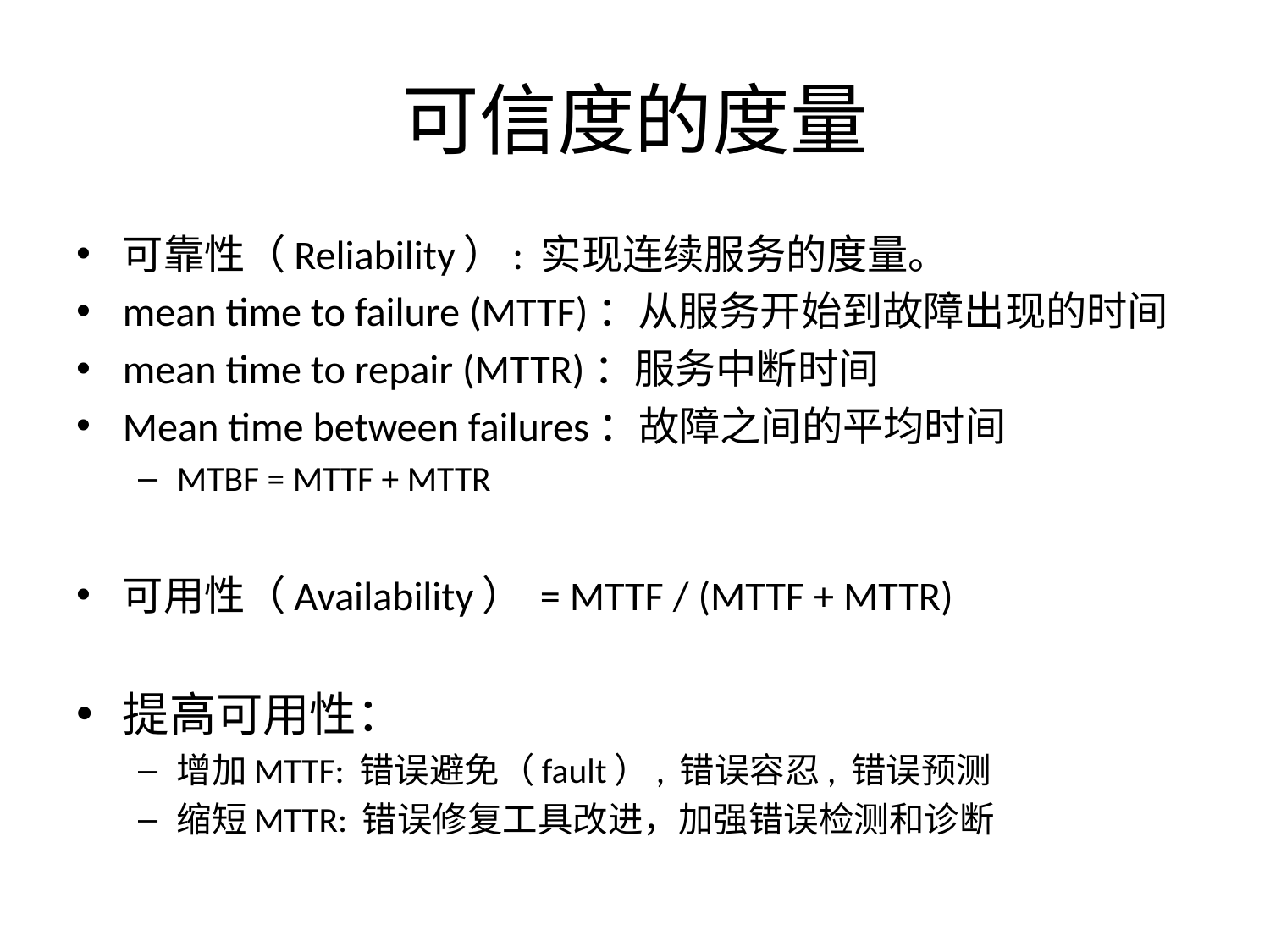

# 可信度的度量
可靠性（Reliability）: 实现连续服务的度量。
mean time to failure (MTTF)：从服务开始到故障出现的时间
mean time to repair (MTTR)：服务中断时间
Mean time between failures：故障之间的平均时间
MTBF = MTTF + MTTR

可用性（Availability） = MTTF / (MTTF + MTTR)

提高可用性：
增加MTTF: 错误避免（fault）, 错误容忍, 错误预测
缩短MTTR: 错误修复工具改进，加强错误检测和诊断